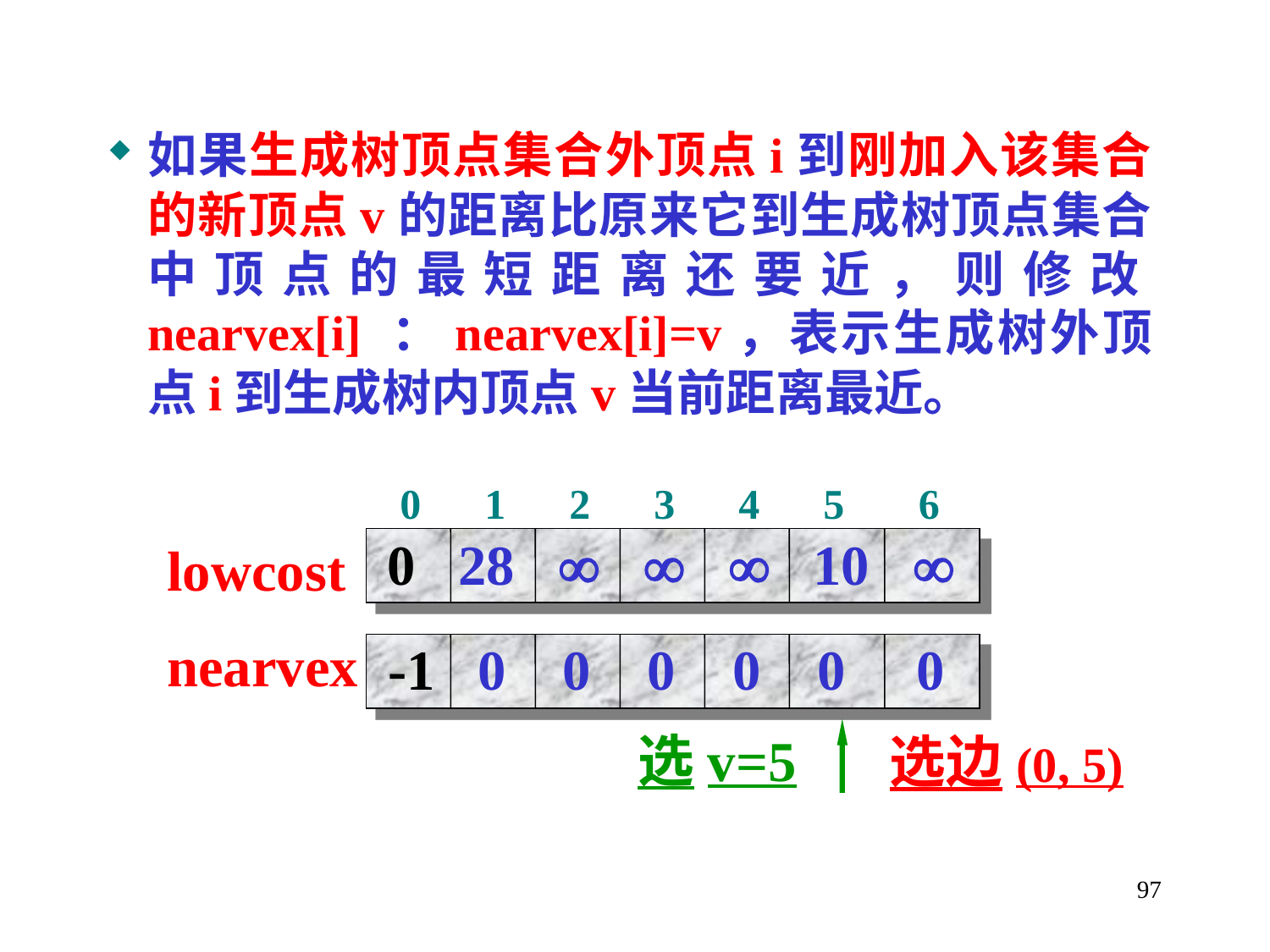

如果生成树顶点集合外顶点i到刚加入该集合的新顶点v的距离比原来它到生成树顶点集合中顶点的最短距离还要近，则修改nearvex[i] ：nearvex[i]=v，表示生成树外顶点i到生成树内顶点v当前距离最近。
0      1      2      3      4      5       6
0   28   ∞   ∞   ∞   10   ∞
lowcost

nearvex
-1   0    0    0    0    0     0

选v=5

选边(0, 5)
97